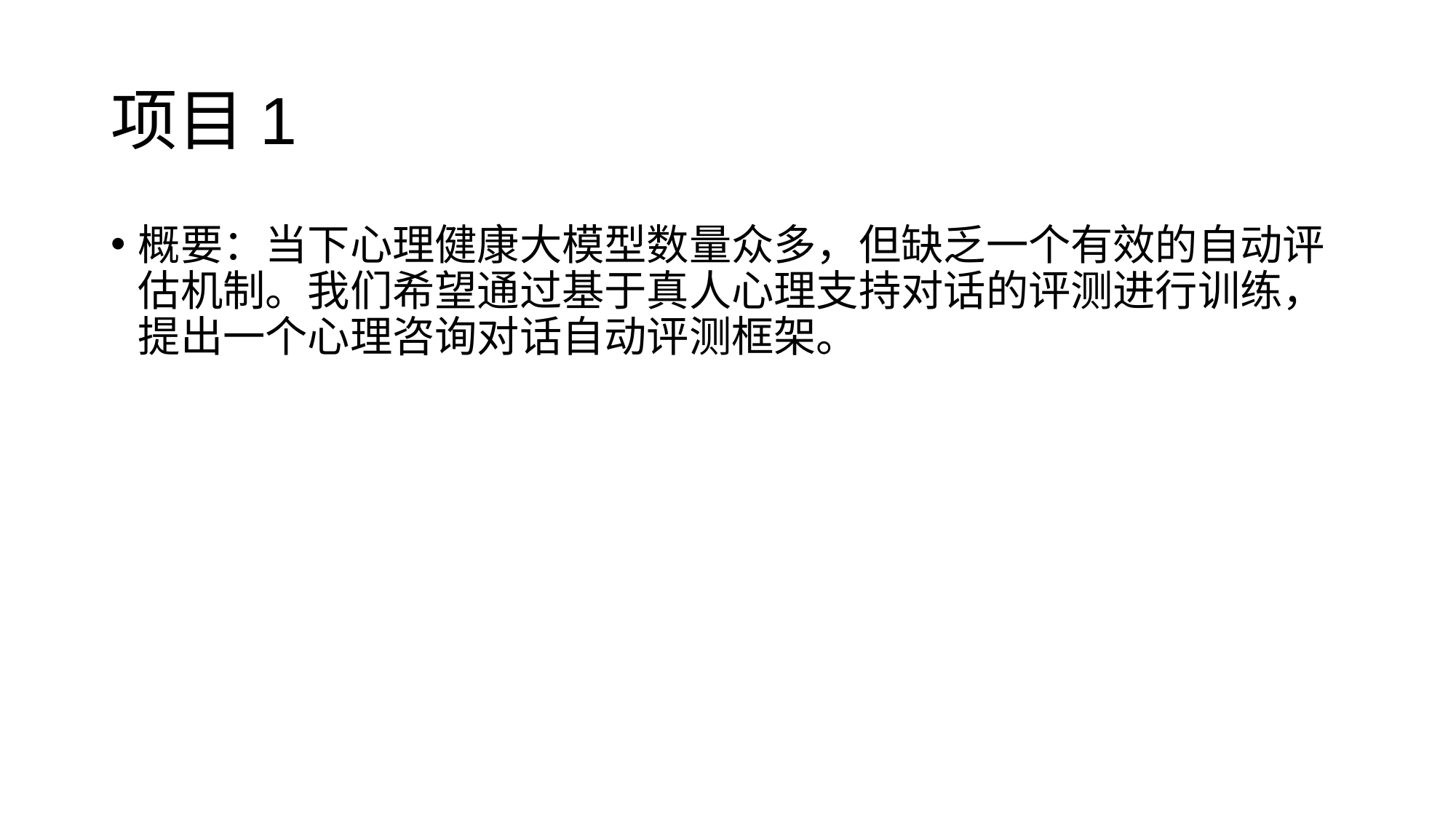

# 项目1
概要：当下心理健康大模型数量众多，但缺乏一个有效的自动评估机制。我们希望通过基于真人心理支持对话的评测进行训练，提出一个心理咨询对话自动评测框架。